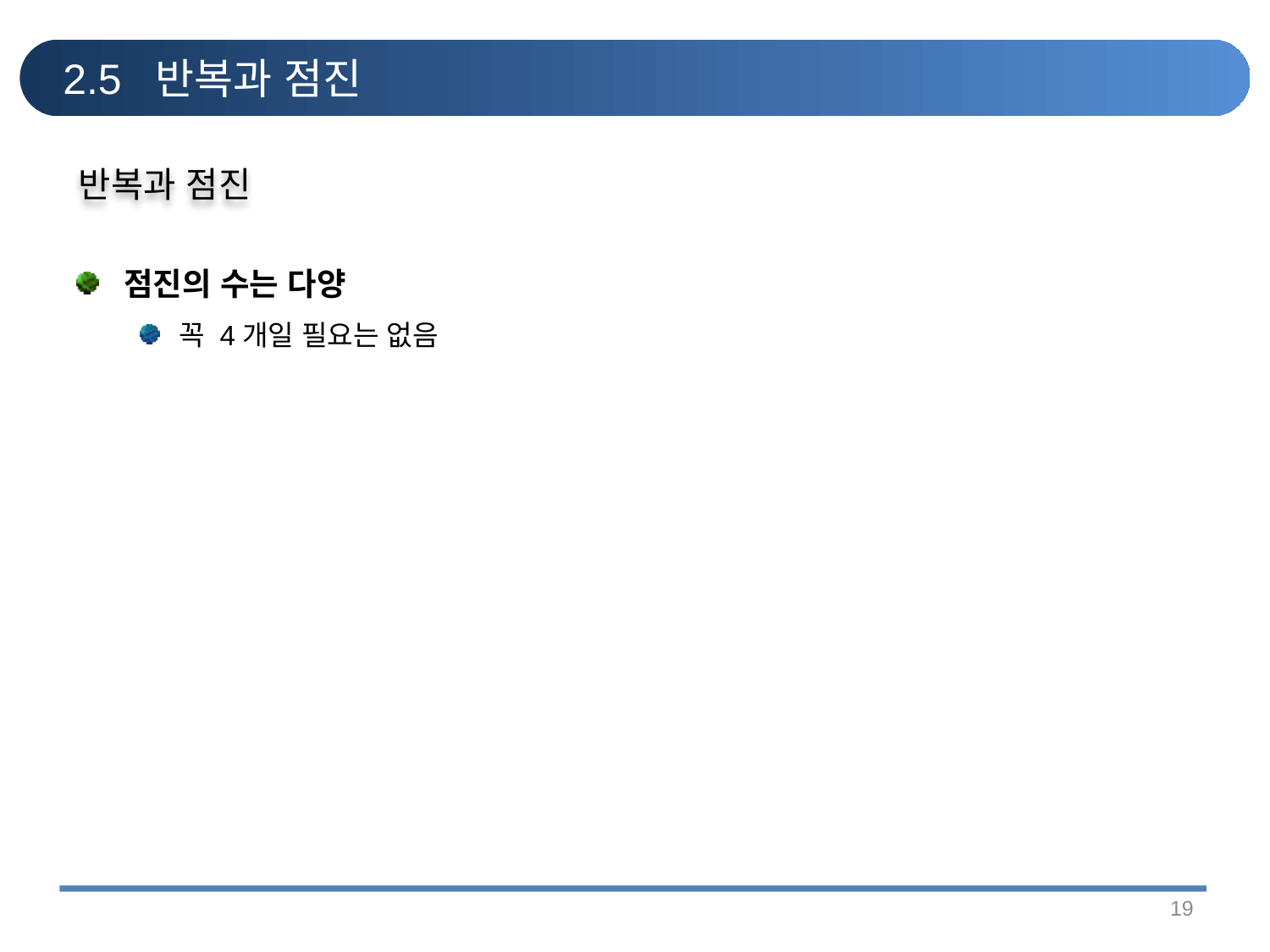

# 2.5  반복과 점진
반복과 점진
점진의 수는 다양
꼭 4개일 필요는 없음
19